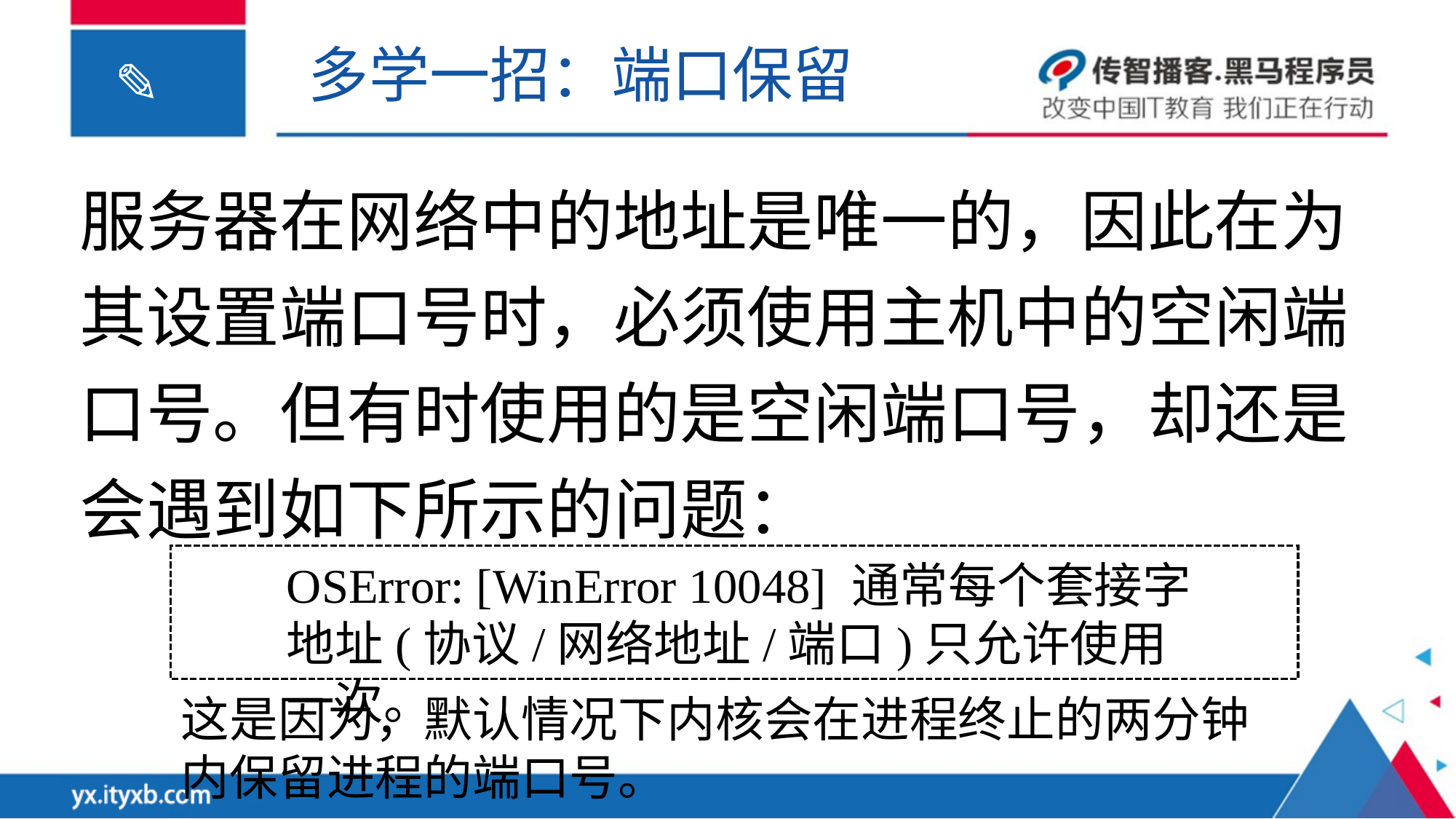

多学一招：端口保留
服务器在网络中的地址是唯一的，因此在为其设置端口号时，必须使用主机中的空闲端口号。但有时使用的是空闲端口号，却还是会遇到如下所示的问题：

OSError: [WinError 10048] 通常每个套接字地址(协议/网络地址/端口)只允许使用一次。
这是因为，默认情况下内核会在进程终止的两分钟内保留进程的端口号。